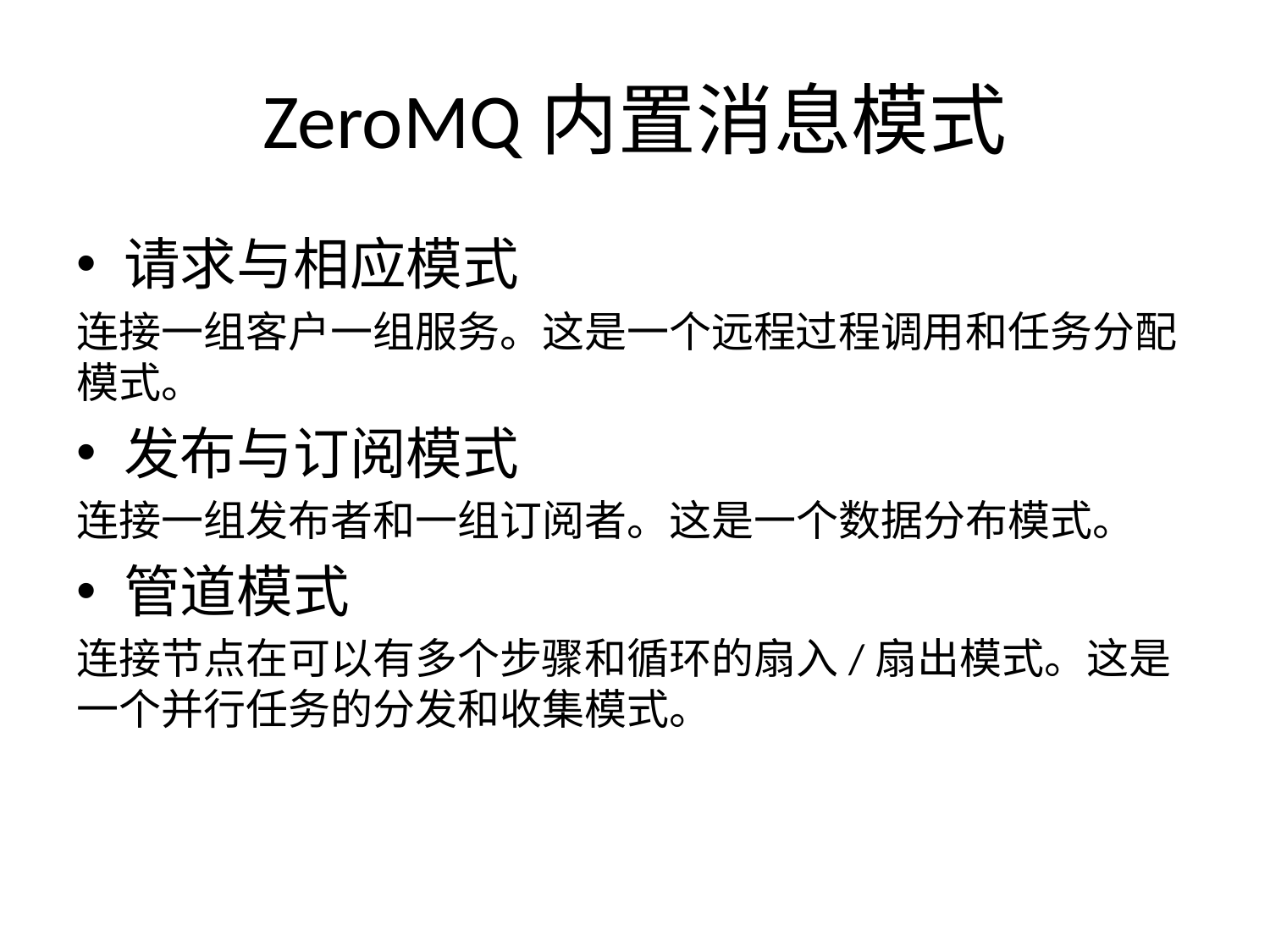

# ZeroMQ内置消息模式
请求与相应模式
连接一组客户一组服务。这是一个远程过程调用和任务分配模式。
发布与订阅模式
连接一组发布者和一组订阅者。这是一个数据分布模式。
管道模式
连接节点在可以有多个步骤和循环的扇入/扇出模式。这是一个并行任务的分发和收集模式。